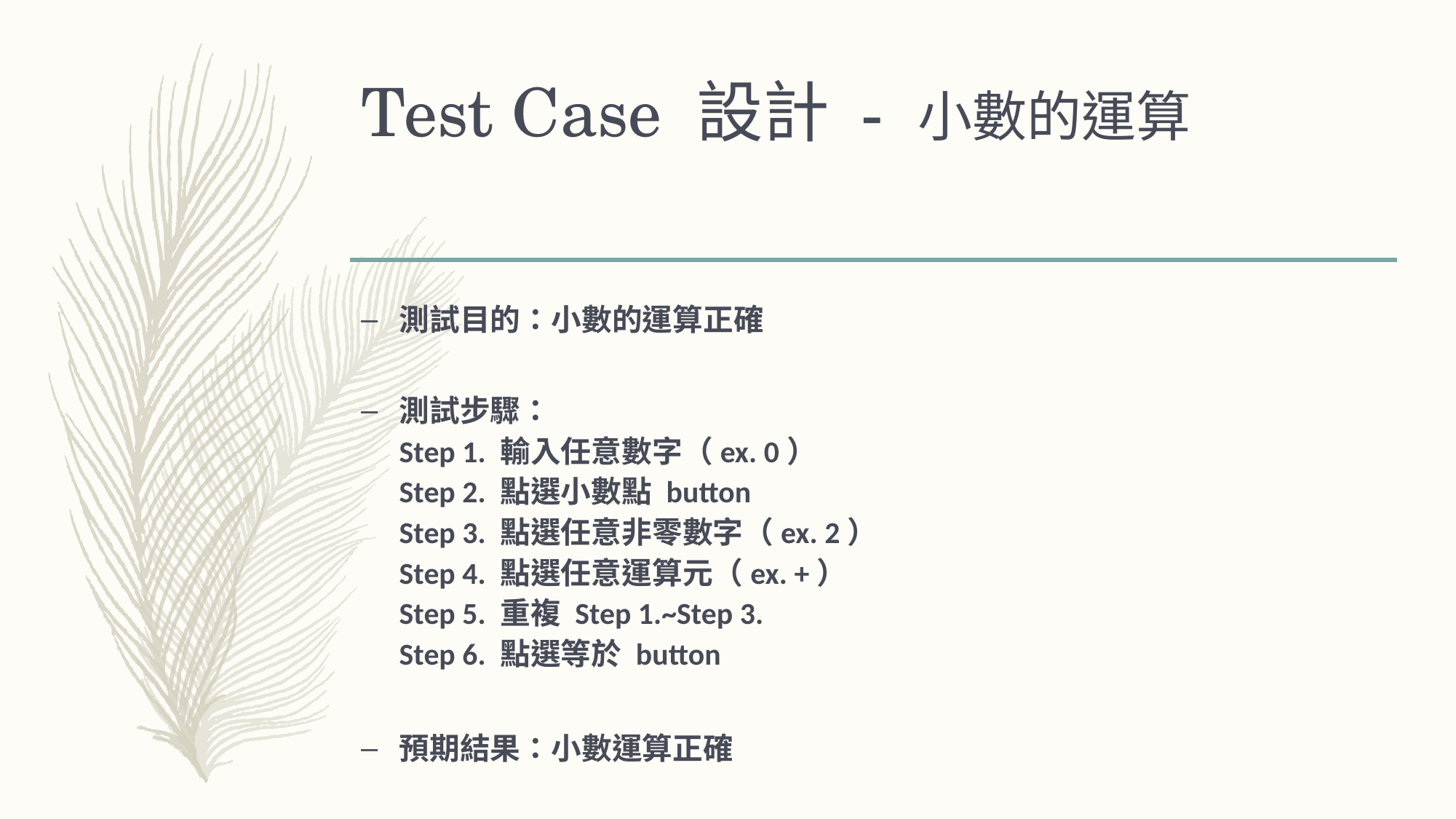

# Test Case 設計 - 小數的運算
測試目的：小數的運算正確
測試步驟：
Step 1. 輸入任意數字（ex. 0）
Step 2. 點選小數點 button
Step 3. 點選任意非零數字（ex. 2）
Step 4. 點選任意運算元（ex. +）
Step 5. 重複 Step 1.~Step 3.
Step 6. 點選等於 button
預期結果：小數運算正確